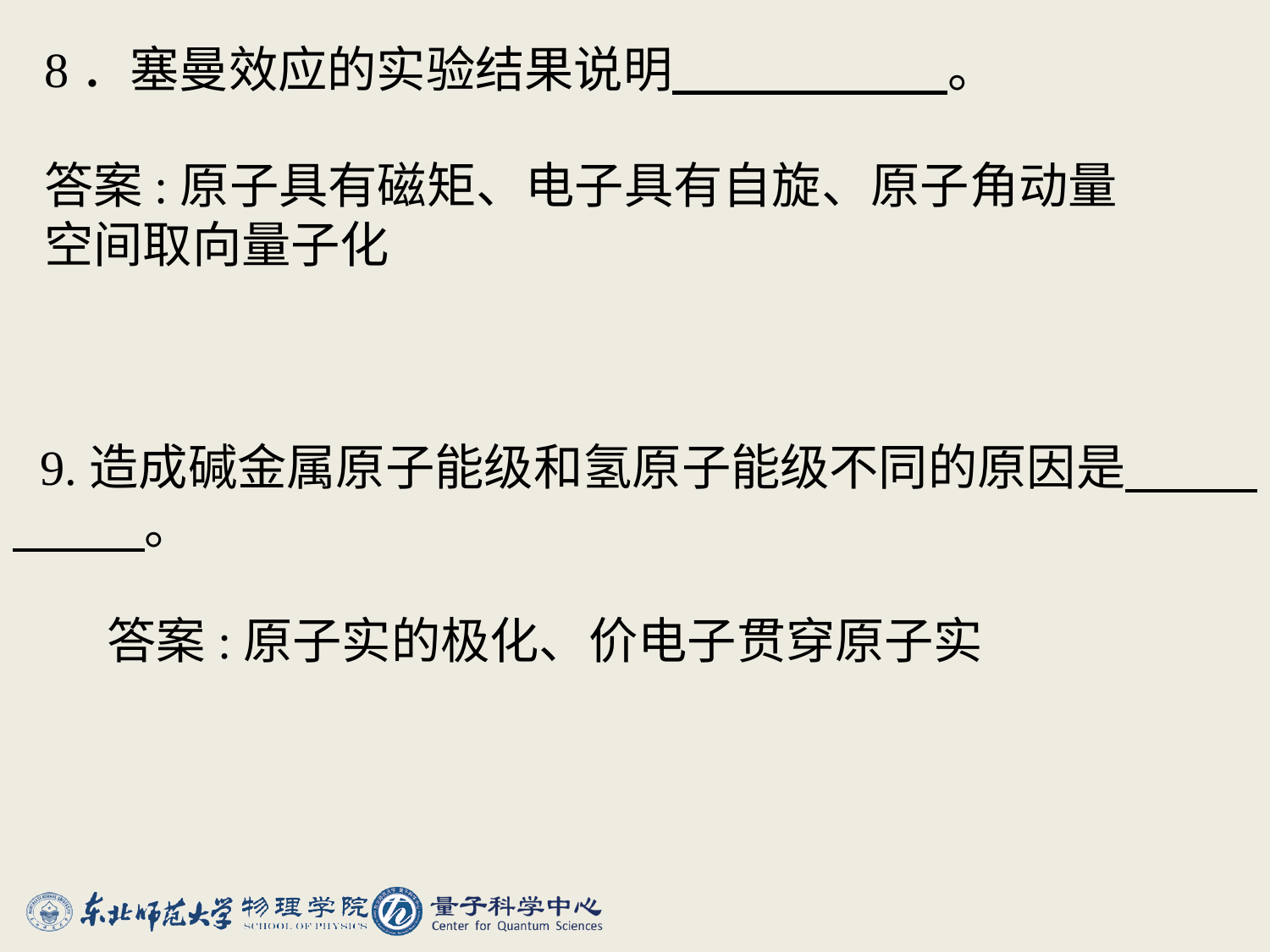

8．塞曼效应的实验结果说明                         。

#
答案:原子具有磁矩、电子具有自旋、原子角动量空间取向量子化

9.造成碱金属原子能级和氢原子能级不同的原因是                         。

答案:原子实的极化、价电子贯穿原子实